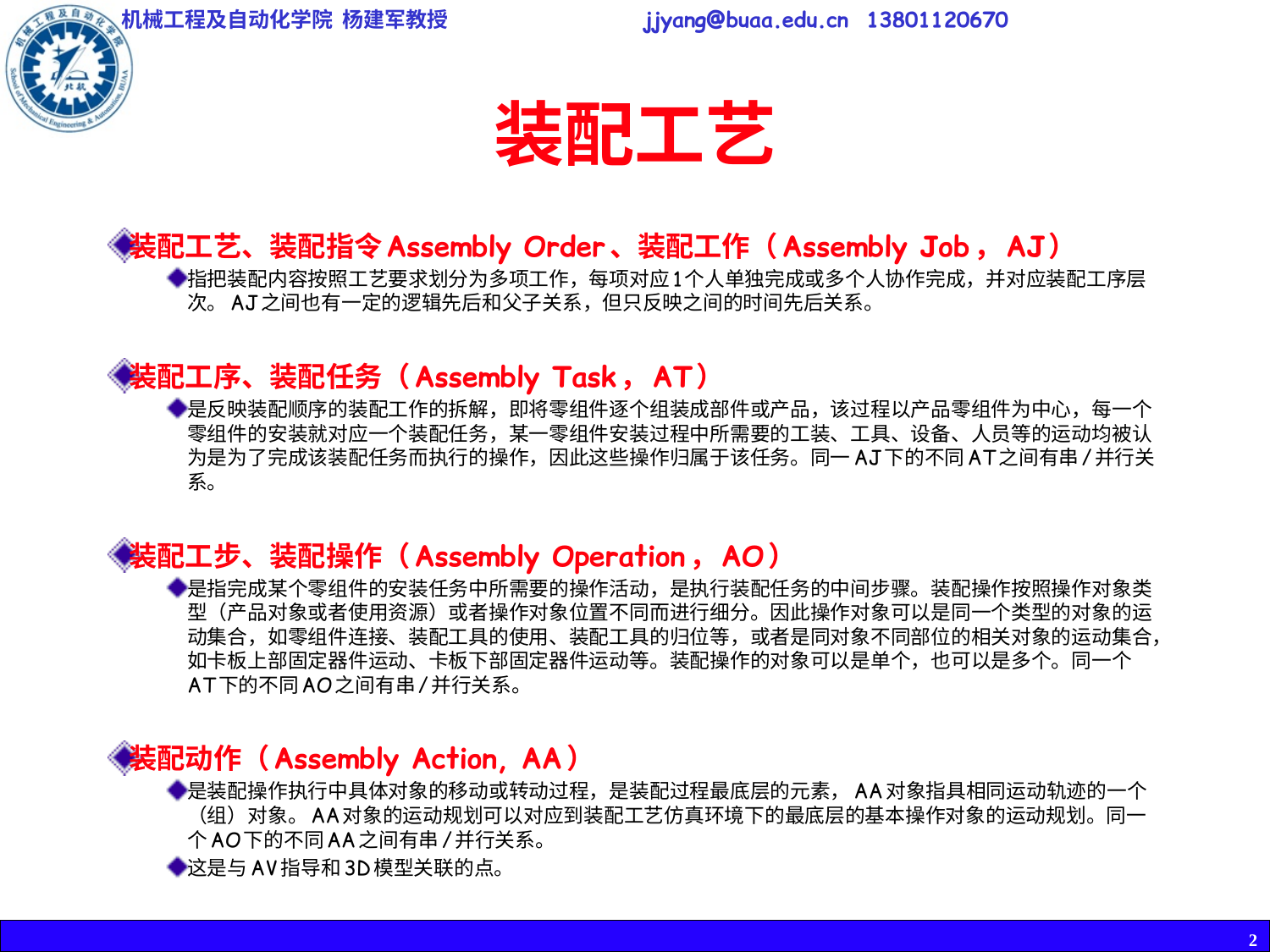

# 装配工艺
装配工艺、装配指令Assembly Order、装配工作（Assembly Job，AJ）
指把装配内容按照工艺要求划分为多项工作，每项对应1个人单独完成或多个人协作完成，并对应装配工序层次。AJ之间也有一定的逻辑先后和父子关系，但只反映之间的时间先后关系。

装配工序、装配任务（Assembly Task，AT）
是反映装配顺序的装配工作的拆解，即将零组件逐个组装成部件或产品，该过程以产品零组件为中心，每一个零组件的安装就对应一个装配任务，某一零组件安装过程中所需要的工装、工具、设备、人员等的运动均被认为是为了完成该装配任务而执行的操作，因此这些操作归属于该任务。同一AJ下的不同AT之间有串/并行关系。

装配工步、装配操作（Assembly Operation，AO）
是指完成某个零组件的安装任务中所需要的操作活动，是执行装配任务的中间步骤。装配操作按照操作对象类型（产品对象或者使用资源）或者操作对象位置不同而进行细分。因此操作对象可以是同一个类型的对象的运动集合，如零组件连接、装配工具的使用、装配工具的归位等，或者是同对象不同部位的相关对象的运动集合，如卡板上部固定器件运动、卡板下部固定器件运动等。装配操作的对象可以是单个，也可以是多个。同一个AT下的不同AO之间有串/并行关系。

装配动作（Assembly Action, AA）
是装配操作执行中具体对象的移动或转动过程，是装配过程最底层的元素，AA对象指具相同运动轨迹的一个（组）对象。AA对象的运动规划可以对应到装配工艺仿真环境下的最底层的基本操作对象的运动规划。同一个AO下的不同AA之间有串/并行关系。
这是与AV指导和3D模型关联的点。